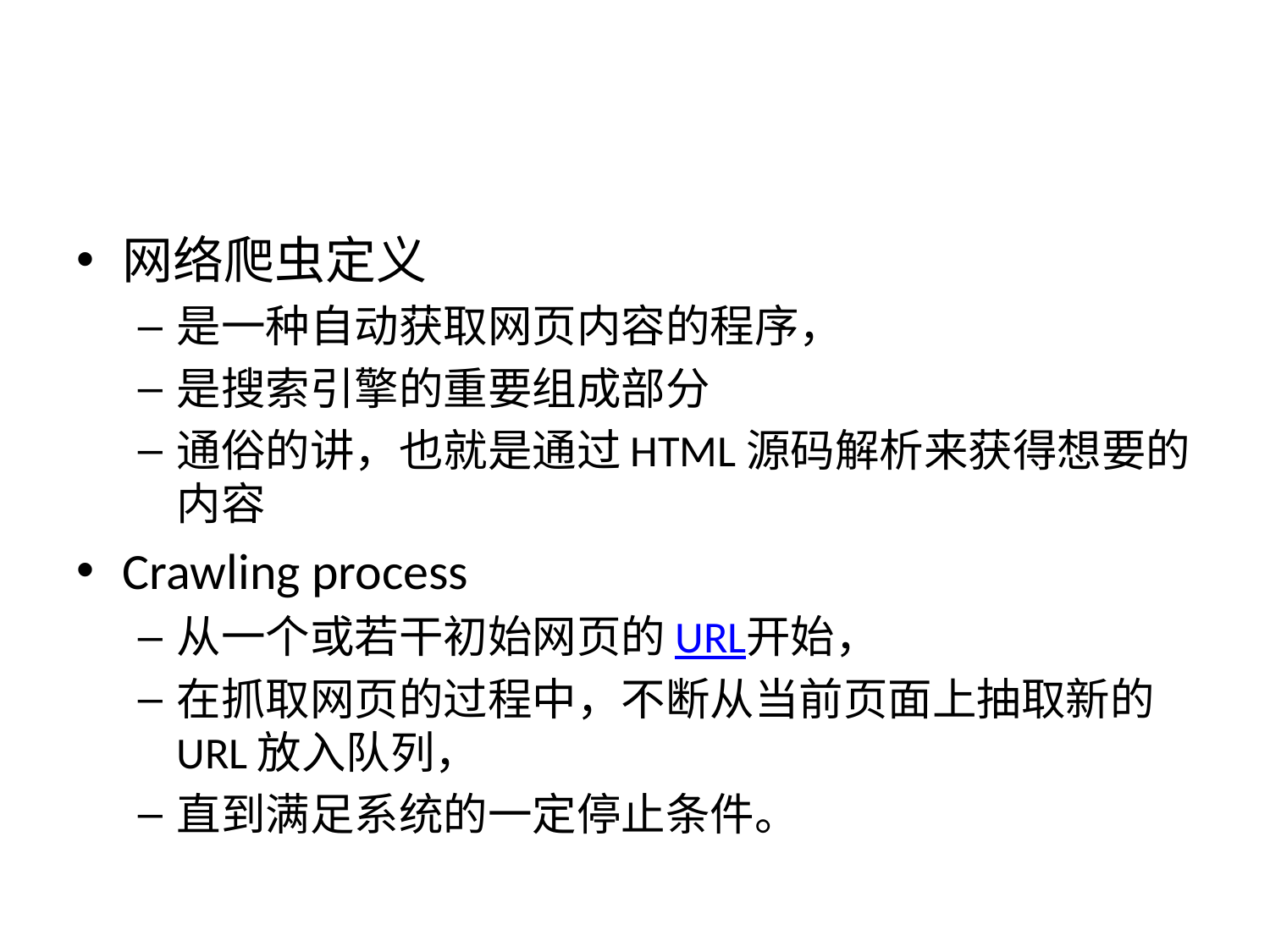

#
网络爬虫定义
是一种自动获取网页内容的程序，
是搜索引擎的重要组成部分
通俗的讲，也就是通过HTML源码解析来获得想要的内容
Crawling process
从一个或若干初始网页的URL开始，
在抓取网页的过程中，不断从当前页面上抽取新的URL放入队列，
直到满足系统的一定停止条件。